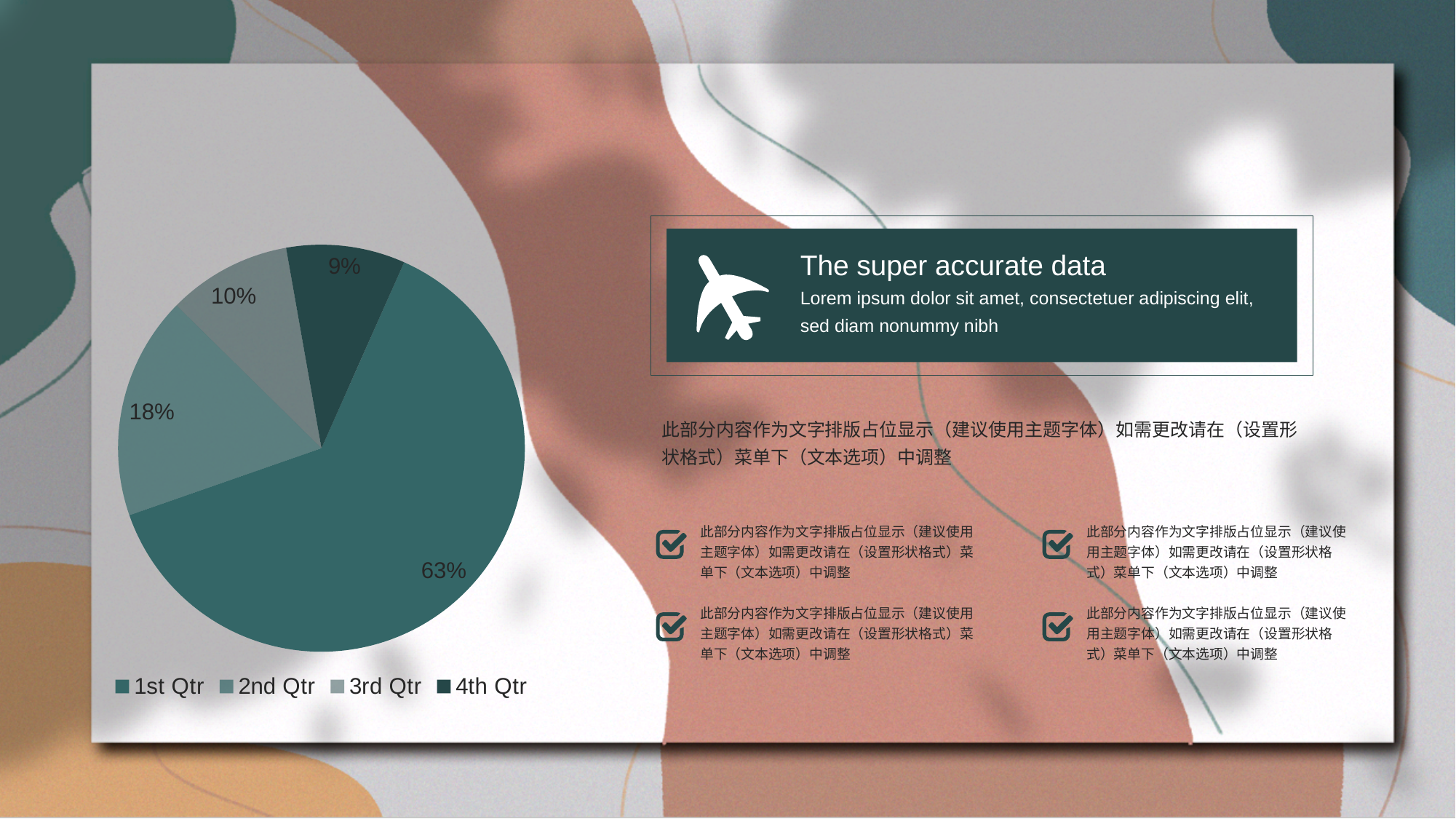

### Chart

| Category | Sales |
|---|---|
| 1st Qtr | 8.0 |
| 2nd Qtr | 2.25 |
| 3rd Qtr | 1.25 |
| 4th Qtr | 1.2 |

The super accurate data

Lorem ipsum dolor sit amet, consectetuer adipiscing elit, sed diam nonummy nibh
此部分内容作为文字排版占位显示（建议使用主题字体）如需更改请在（设置形状格式）菜单下（文本选项）中调整
此部分内容作为文字排版占位显示（建议使用主题字体）如需更改请在（设置形状格式）菜单下（文本选项）中调整

此部分内容作为文字排版占位显示（建议使用主题字体）如需更改请在（设置形状格式）菜单下（文本选项）中调整
此部分内容作为文字排版占位显示（建议使用主题字体）如需更改请在（设置形状格式）菜单下（文本选项）中调整

此部分内容作为文字排版占位显示（建议使用主题字体）如需更改请在（设置形状格式）菜单下（文本选项）中调整